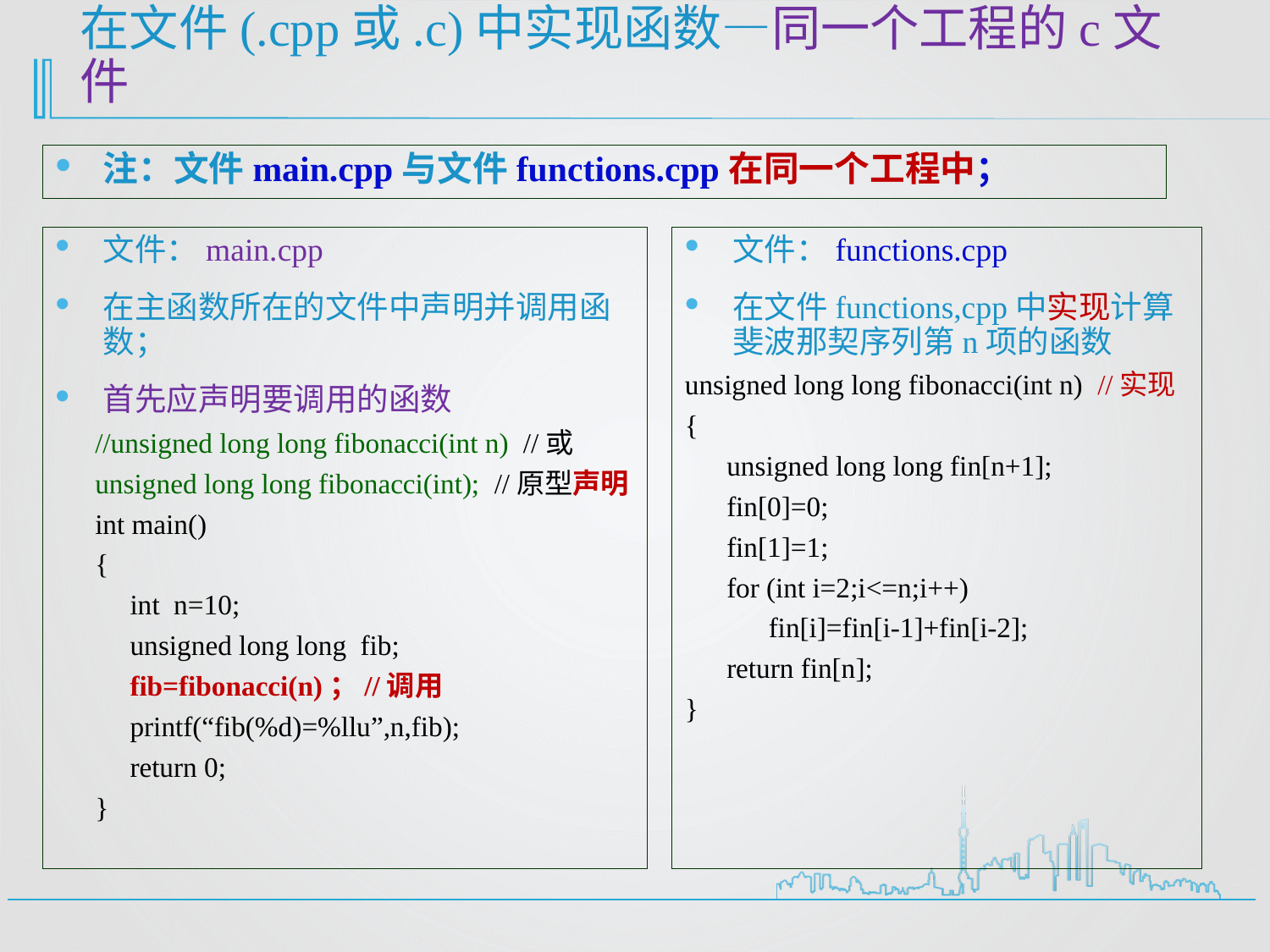

# 在文件(.cpp或.c)中实现函数—同一个工程的c文件
注：文件main.cpp与文件functions.cpp在同一个工程中；
文件：functions.cpp
在文件functions,cpp中实现计算斐波那契序列第n项的函数
unsigned long long fibonacci(int n)  //实现
{
      unsigned long long fin[n+1];
      fin[0]=0;
      fin[1]=1;
      for (int i=2;i<=n;i++)
            fin[i]=fin[i-1]+fin[i-2];
      return fin[n];
}

文件：main.cpp
在主函数所在的文件中声明并调用函数；
首先应声明要调用的函数
//unsigned long long fibonacci(int n)  //或
unsigned long long fibonacci(int);  //原型声明
int main()
{
     int  n=10;
     unsigned long long  fib;
     fib=fibonacci(n)；//调用
     printf(“fib(%d)=%llu”,n,fib);
     return 0;
}